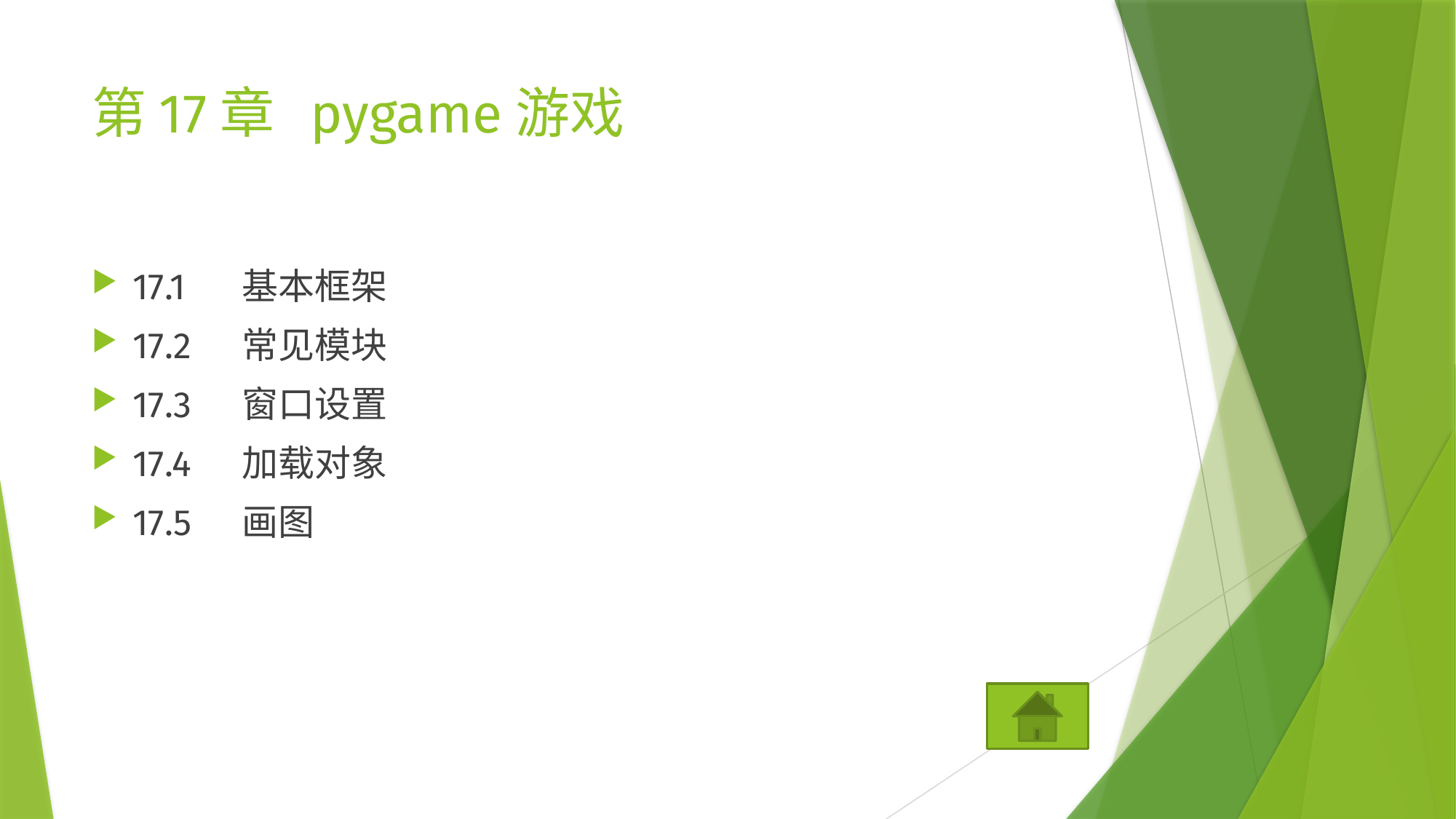

# 第17章	pygame游戏
17.1	基本框架
17.2	常见模块
17.3	窗口设置
17.4	加载对象
17.5	画图